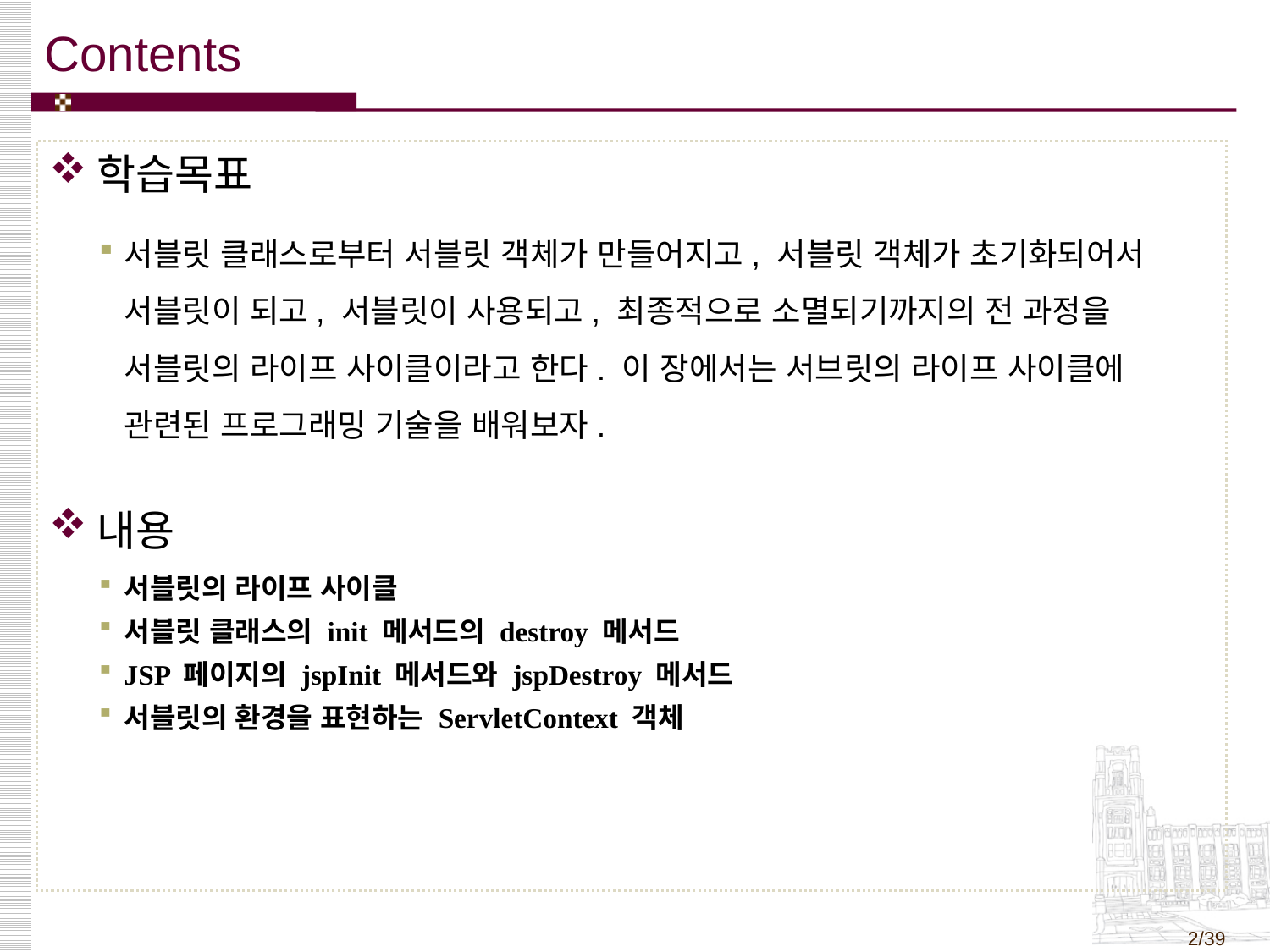

학습목표
서블릿 클래스로부터 서블릿 객체가 만들어지고, 서블릿 객체가 초기화되어서 서블릿이 되고, 서블릿이 사용되고, 최종적으로 소멸되기까지의 전 과정을 서블릿의 라이프 사이클이라고 한다. 이 장에서는 서브릿의 라이프 사이클에 관련된 프로그래밍 기술을 배워보자.

내용
서블릿의 라이프 사이클
서블릿 클래스의 init 메서드의 destroy 메서드
JSP 페이지의 jspInit 메서드와 jspDestroy 메서드
서블릿의 환경을 표현하는 ServletContext 객체